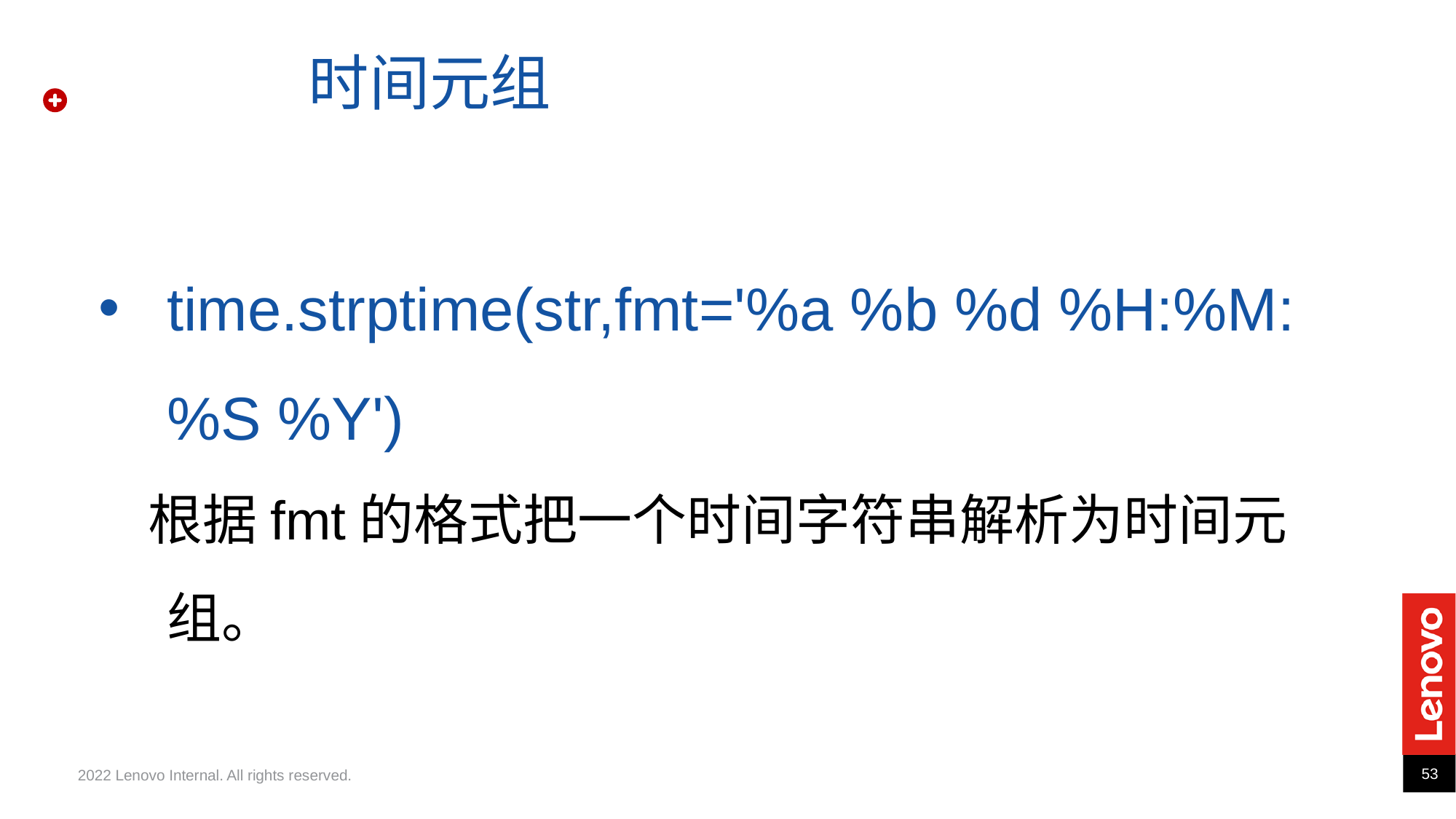

时间元组
time.strptime(str,fmt='%a %b %d %H:%M:%S %Y')
   根据fmt的格式把一个时间字符串解析为时间元组。